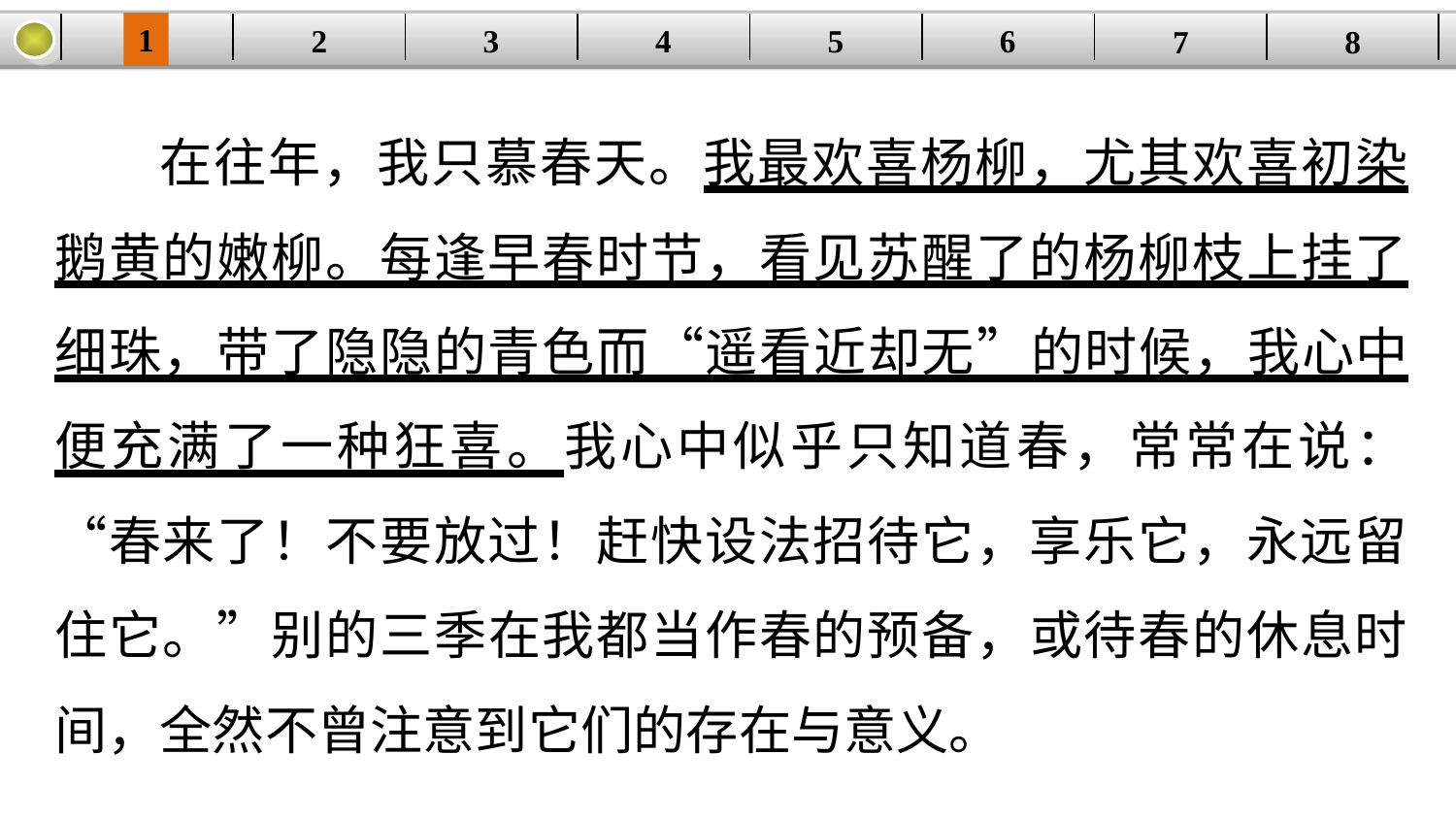

1
2
3
4
|  |  |  |  |  |  |  |  |
| --- | --- | --- | --- | --- | --- | --- | --- |
5
6
7
8

在往年，我只慕春天。我最欢喜杨柳，尤其欢喜初染鹅黄的嫩柳。每逢早春时节，看见苏醒了的杨柳枝上挂了细珠，带了隐隐的青色而“遥看近却无”的时候，我心中便充满了一种狂喜。我心中似乎只知道春，常常在说：“春来了！不要放过！赶快设法招待它，享乐它，永远留住它。”别的三季在我都当作春的预备，或待春的休息时间，全然不曾注意到它们的存在与意义。